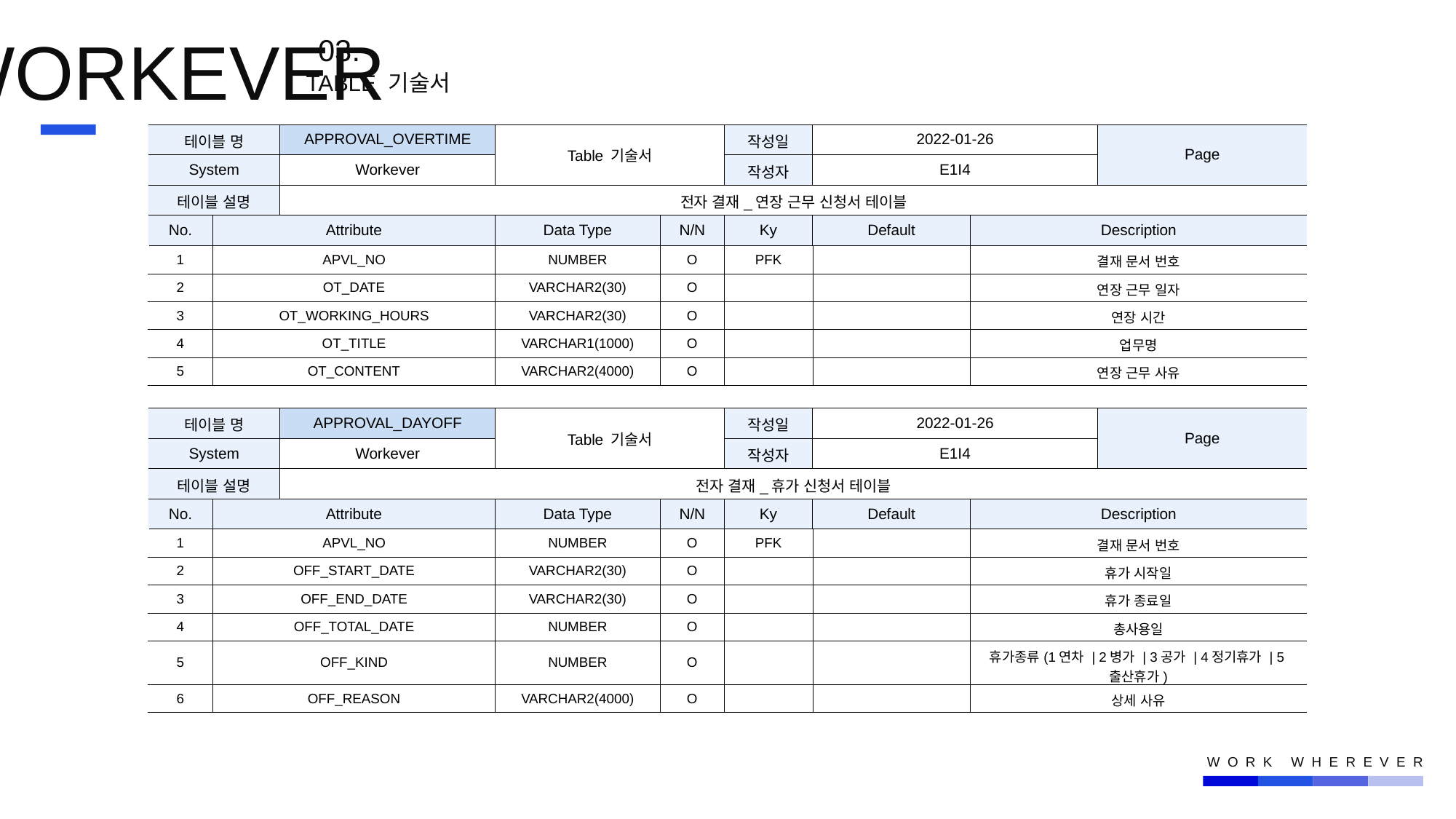

WORKEVER
03.
TABLE 기술서

| 테이블 명 |  | APPROVAL\_OVERTIME | Table 기술서 |  | 작성일 | 2022-01-26 |  | Page |
| --- | --- | --- | --- | --- | --- | --- | --- | --- |
| System |  | Workever |  |  | 작성자 | E1I4 |  |  |
| 테이블 설명 |  | 전자 결재\_연장 근무 신청서 테이블 |  |  |  |  |  |  |
| No. | Attribute | Atribute | Data Type | N/N | Ky | Default | Description | Description |
| 1 | APVL\_NO | 정의1 | NUMBER | O | PFK |  | 결재 문서 번호 | OOO |
| 2 | OT\_DATE |  | VARCHAR2(30) | O |  |  | 연장 근무 일자 |  |
| 3 | OT\_WORKING\_HOURS |  | VARCHAR2(30) | O |  |  | 연장 시간 |  |
| 4 | OT\_TITLE |  | VARCHAR1(1000) | O |  |  | 업무명 |  |
| 5 | OT\_CONTENT |  | VARCHAR2(4000) | O |  |  | 연장 근무 사유 |  |
| 테이블 명 |  | APPROVAL\_DAYOFF | Table 기술서 |  | 작성일 | 2022-01-26 |  | Page |
| --- | --- | --- | --- | --- | --- | --- | --- | --- |
| System |  | Workever |  |  | 작성자 | E1I4 |  |  |
| 테이블 설명 |  | 전자 결재\_휴가 신청서 테이블 |  |  |  |  |  |  |
| No. | Attribute | Atribute | Data Type | N/N | Ky | Default | Description | Description |
| 1 | APVL\_NO | 정의1 | NUMBER | O | PFK |  | 결재 문서 번호 | OOO |
| 2 | OFF\_START\_DATE |  | VARCHAR2(30) | O |  |  | 휴가 시작일 |  |
| 3 | OFF\_END\_DATE |  | VARCHAR2(30) | O |  |  | 휴가 종료일 |  |
| 4 | OFF\_TOTAL\_DATE |  | NUMBER | O |  |  | 총사용일 |  |
| 5 | OFF\_KIND |  | NUMBER | O |  |  | 휴가종류(1연차 | 2병가 | 3공가 | 4정기휴가 | 5출산휴가) |  |
| 6 | OFF\_REASON |  | VARCHAR2(4000) | O |  |  | 상세 사유 |  |
WORK WHEREVER